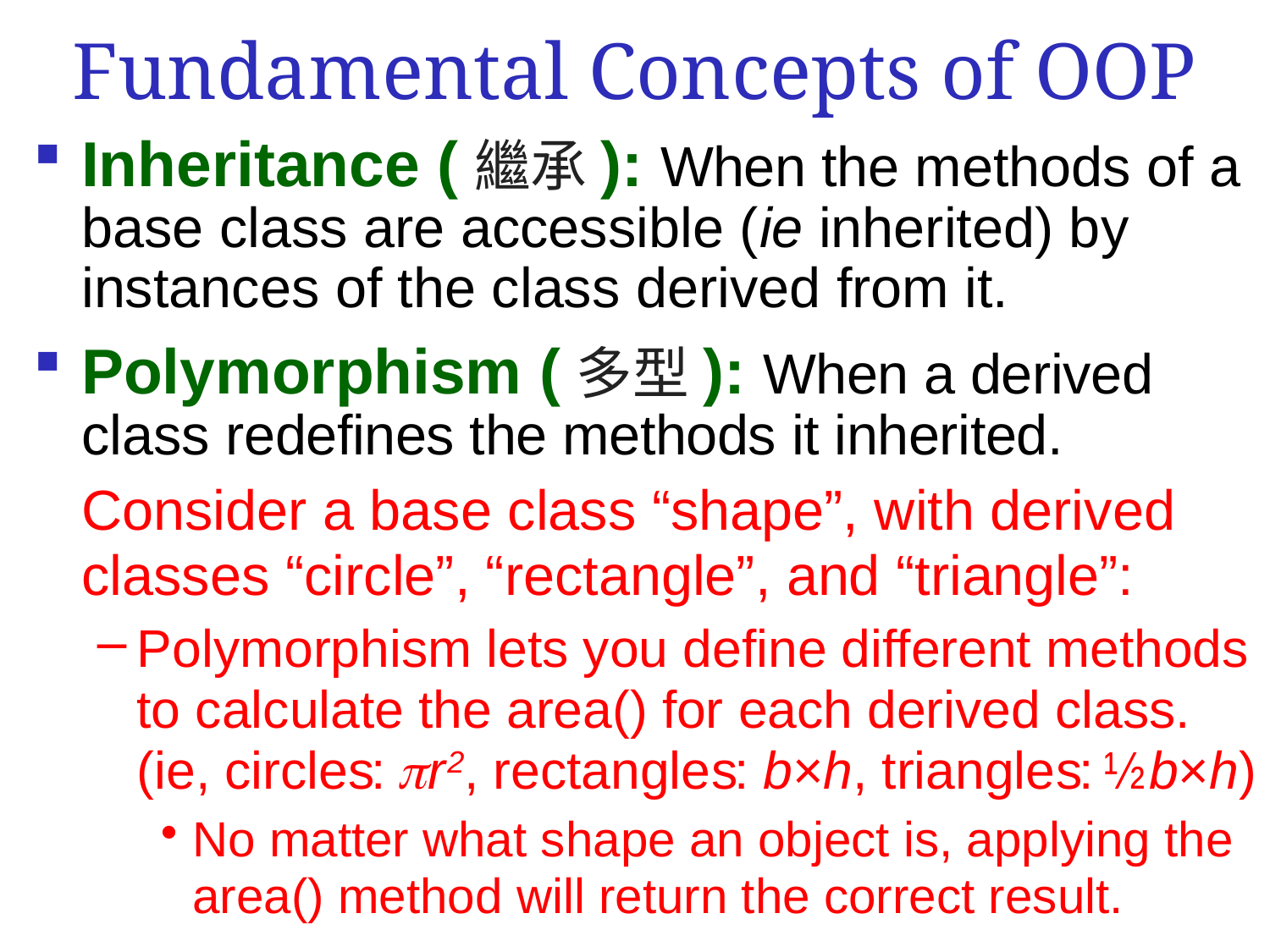

# Fundamental Concepts of OOP
Inheritance (繼承): When the methods of a base class are accessible (ie inherited) by instances of the class derived from it.
Polymorphism (多型): When a derived class redefines the methods it inherited.
Consider a base class “shape”, with derived classes “circle”, “rectangle”, and “triangle”:
Polymorphism lets you define different methods to calculate the area() for each derived class.
(ie, circles: πr2, rectangles: b×h, triangles: ½ b×h)
No matter what shape an object is, applying the area() method will return the correct result.